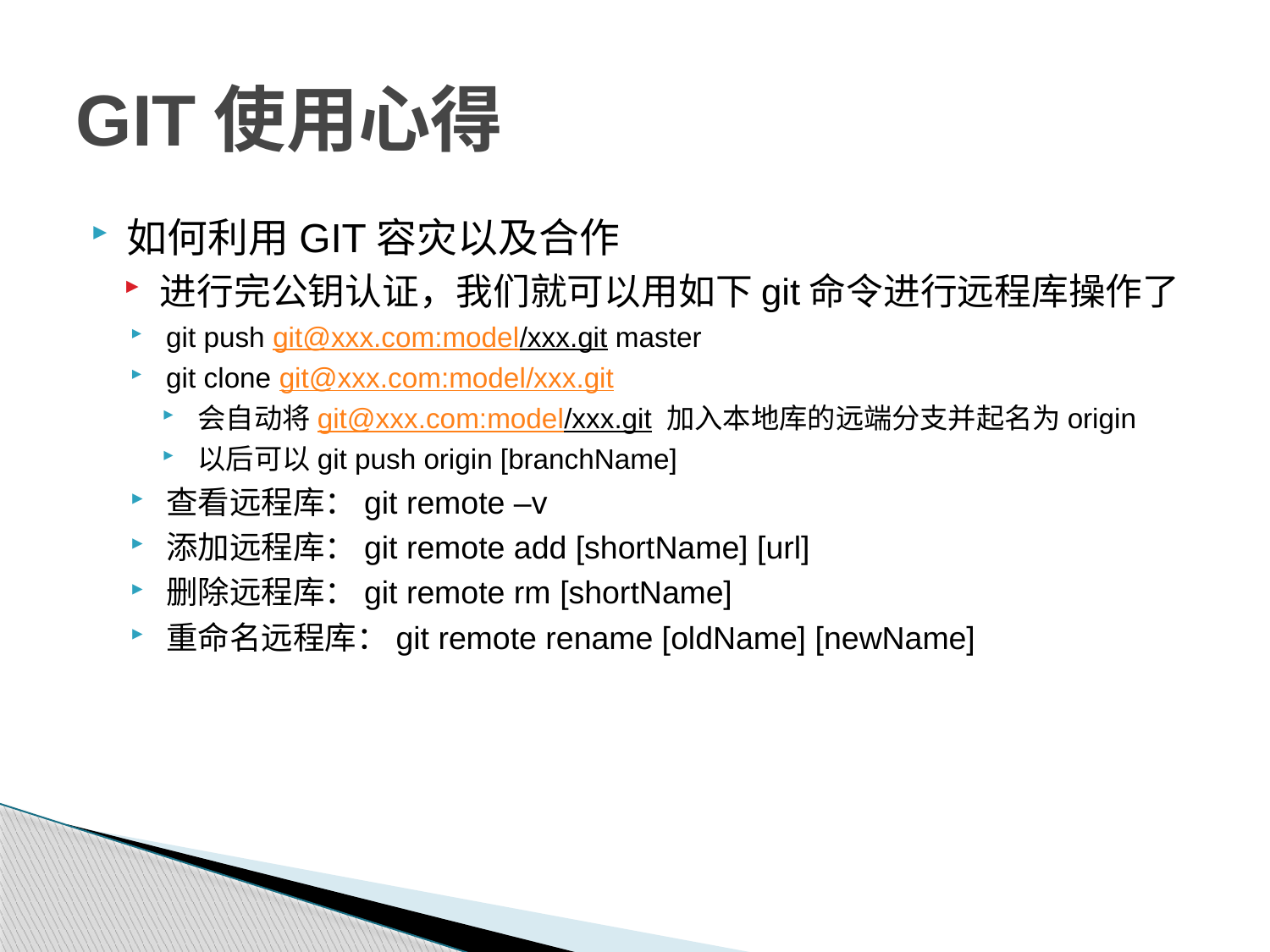

# GIT使用心得
如何利用GIT容灾以及合作
进行完公钥认证，我们就可以用如下git命令进行远程库操作了
git push git@xxx.com:model/xxx.git master
git clone git@xxx.com:model/xxx.git
会自动将git@xxx.com:model/xxx.git 加入本地库的远端分支并起名为origin
以后可以git push origin [branchName]
查看远程库：git remote –v
添加远程库：git remote add [shortName] [url]
删除远程库：git remote rm [shortName]
重命名远程库：git remote rename [oldName] [newName]